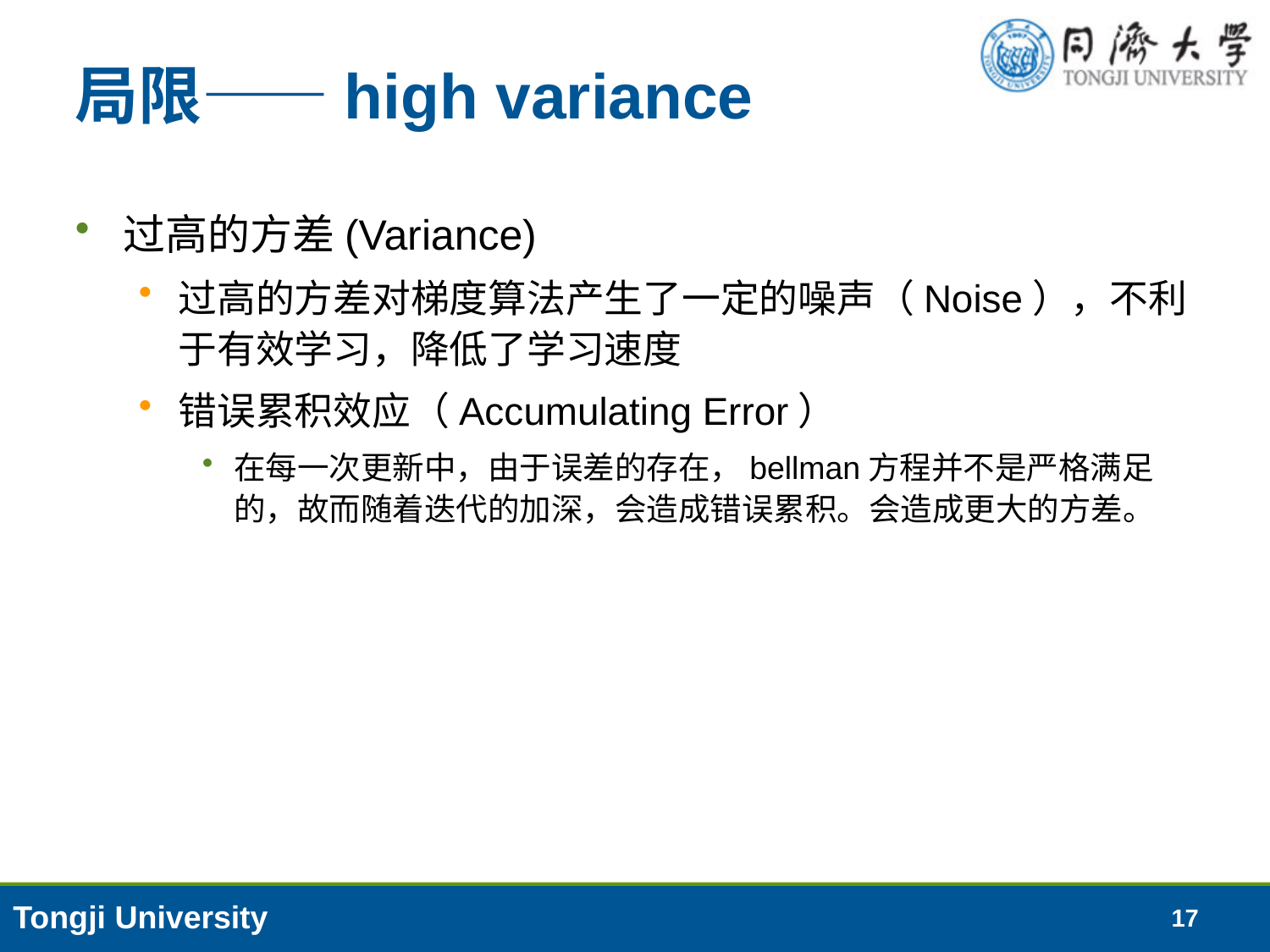

# 局限——high variance
过高的方差(Variance)
过高的方差对梯度算法产生了一定的噪声（Noise），不利于有效学习，降低了学习速度
错误累积效应（Accumulating Error）
在每一次更新中，由于误差的存在，bellman方程并不是严格满足的，故而随着迭代的加深，会造成错误累积。会造成更大的方差。